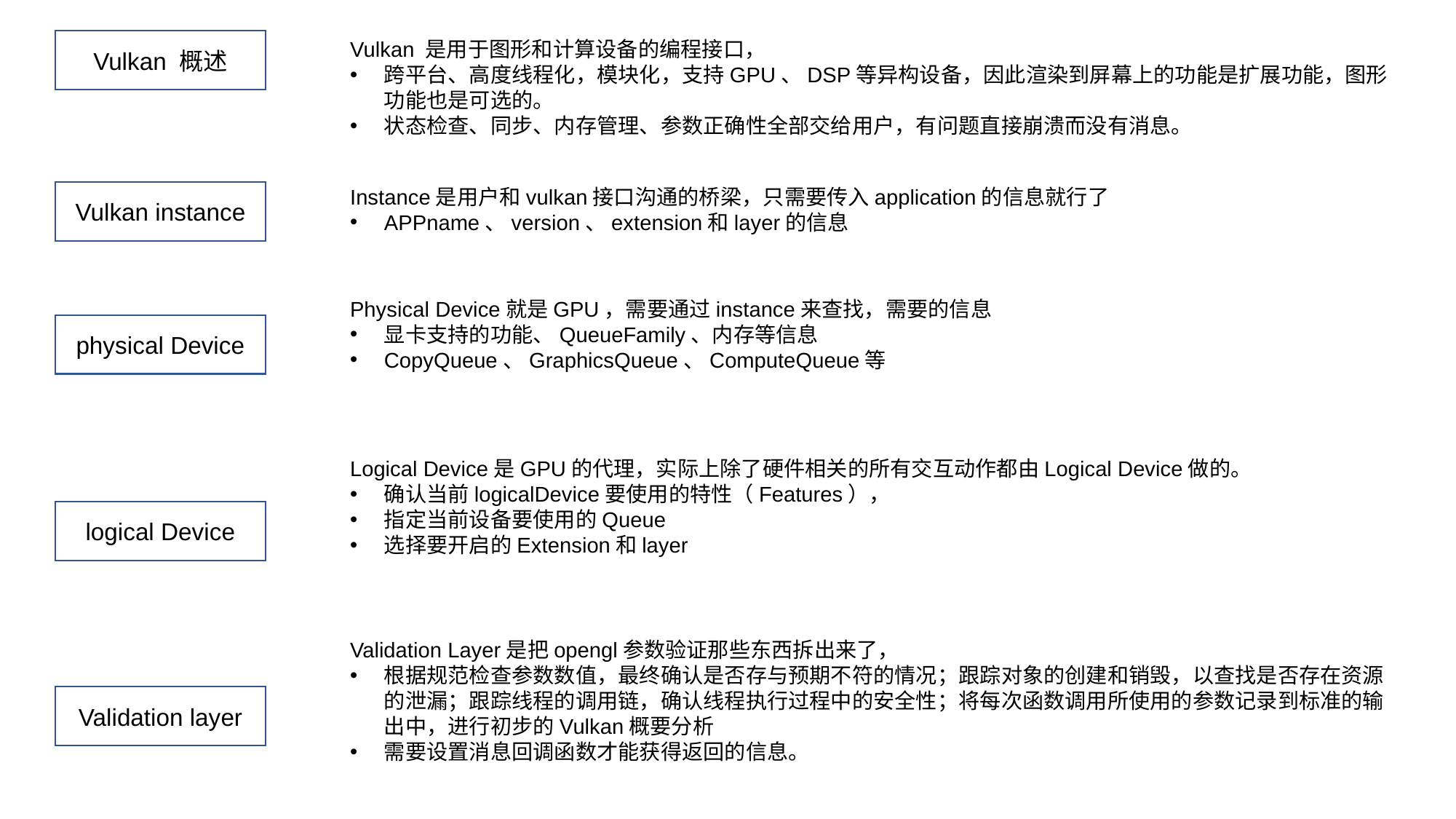

Vulkan 概述
Vulkan 是用于图形和计算设备的编程接口，
跨平台、高度线程化，模块化，支持GPU、DSP等异构设备，因此渲染到屏幕上的功能是扩展功能，图形功能也是可选的。
状态检查、同步、内存管理、参数正确性全部交给用户，有问题直接崩溃而没有消息。

Instance是用户和vulkan接口沟通的桥梁，只需要传入application的信息就行了
APPname、version、extension和layer的信息
Vulkan instance
Physical Device就是GPU，需要通过instance来查找，需要的信息
显卡支持的功能、QueueFamily、内存等信息
CopyQueue、GraphicsQueue、ComputeQueue等
physical Device
Logical Device是GPU的代理，实际上除了硬件相关的所有交互动作都由Logical Device做的。
确认当前logicalDevice要使用的特性（Features），
指定当前设备要使用的Queue
选择要开启的Extension和layer
logical Device
Validation Layer是把opengl参数验证那些东西拆出来了，
根据规范检查参数数值，最终确认是否存与预期不符的情况；跟踪对象的创建和销毁，以查找是否存在资源的泄漏；跟踪线程的调用链，确认线程执行过程中的安全性；将每次函数调用所使用的参数记录到标准的输出中，进行初步的Vulkan概要分析
需要设置消息回调函数才能获得返回的信息。
Validation layer